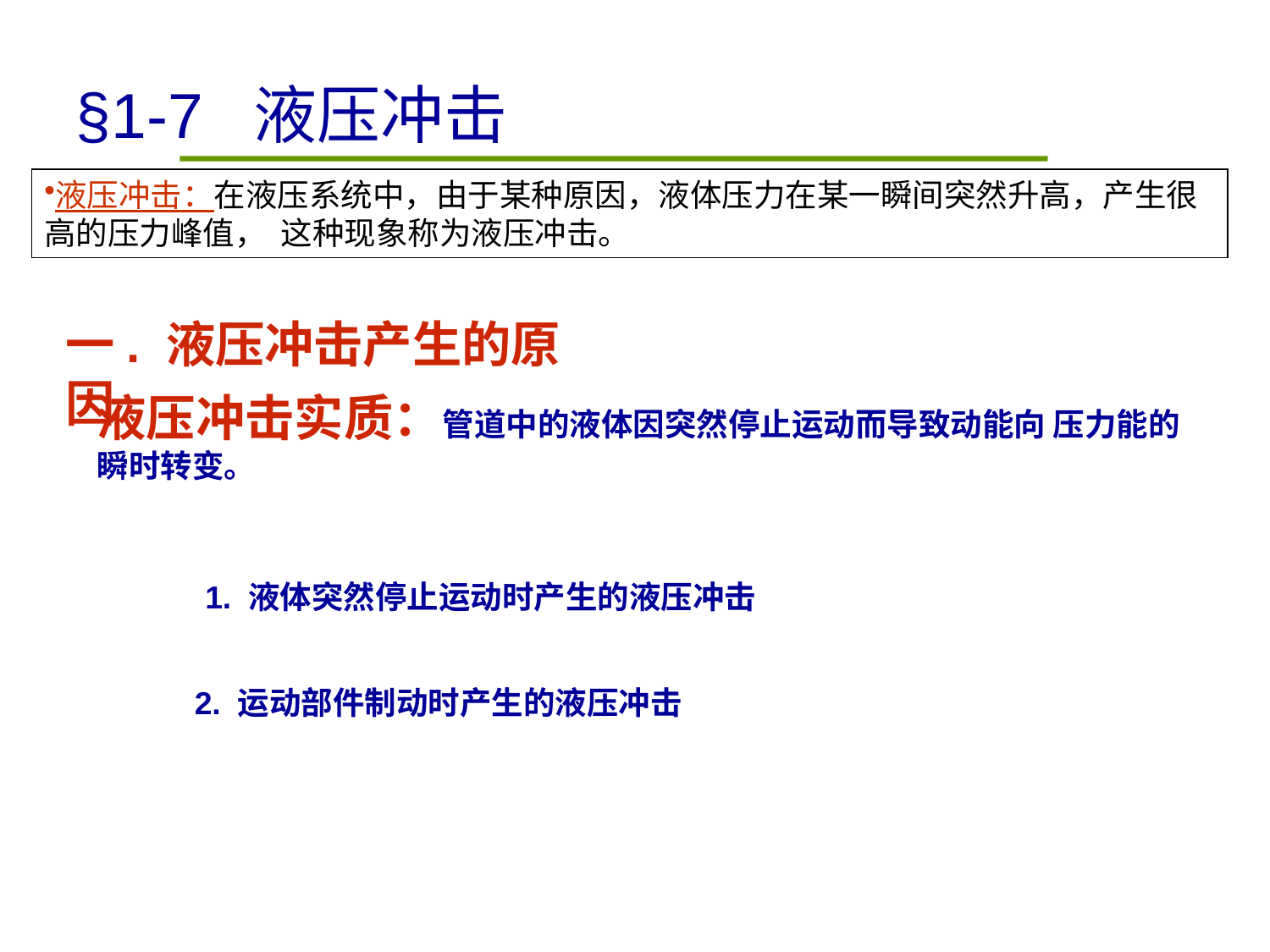

§1-7  液压冲击

液压冲击：在液压系统中，由于某种原因，液体压力在某一瞬间突然升高，产生很高的压力峰值，  这种现象称为液压冲击。
一. 液压冲击产生的原因
液压冲击实质：管道中的液体因突然停止运动而导致动能向 压力能的瞬时转变。
1. 液体突然停止运动时产生的液压冲击
2. 运动部件制动时产生的液压冲击